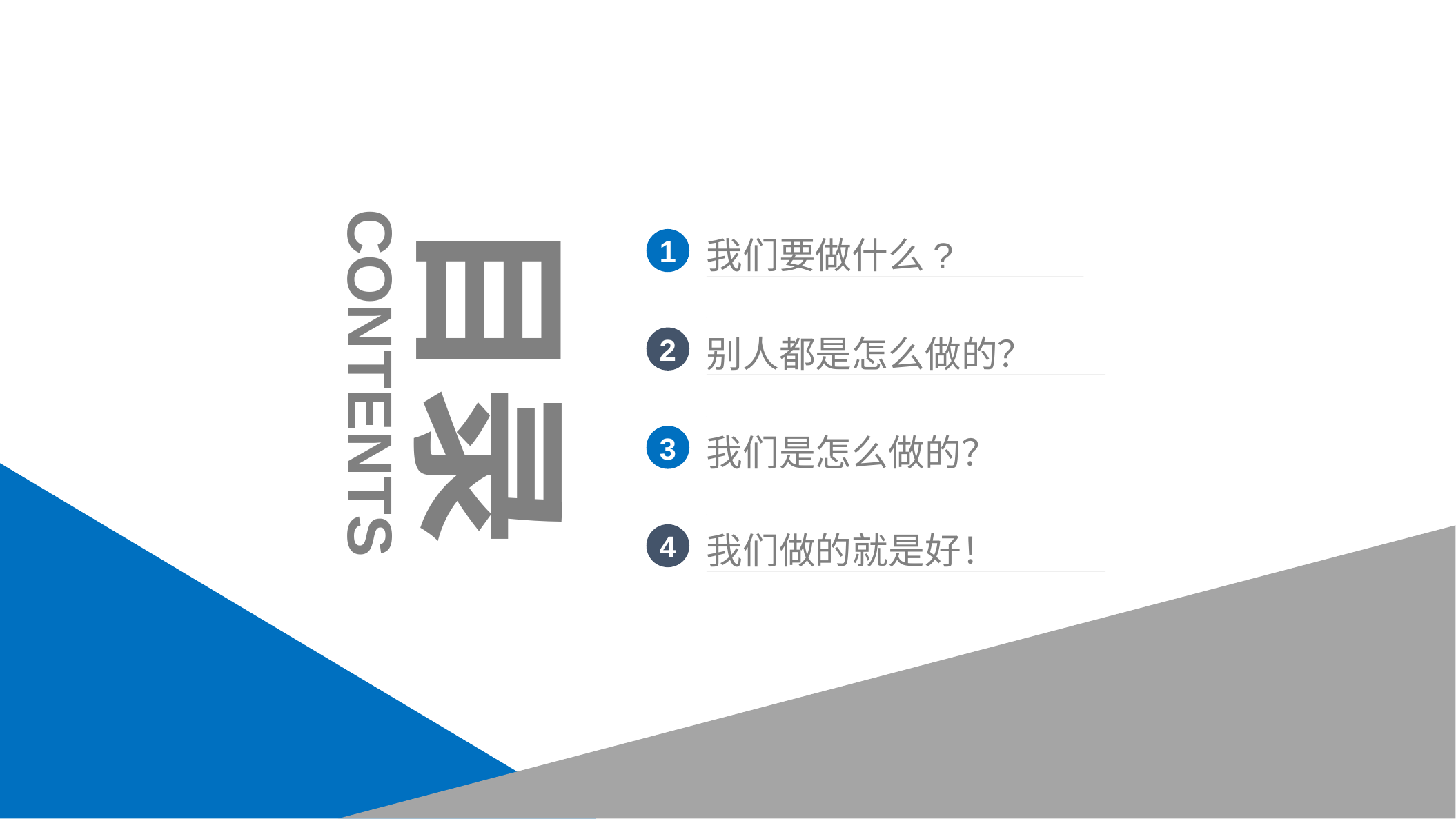

目录
我们要做什么?
1
别人都是怎么做的？
2
CONTENTS
我们是怎么做的？
3

我们做的就是好！
4